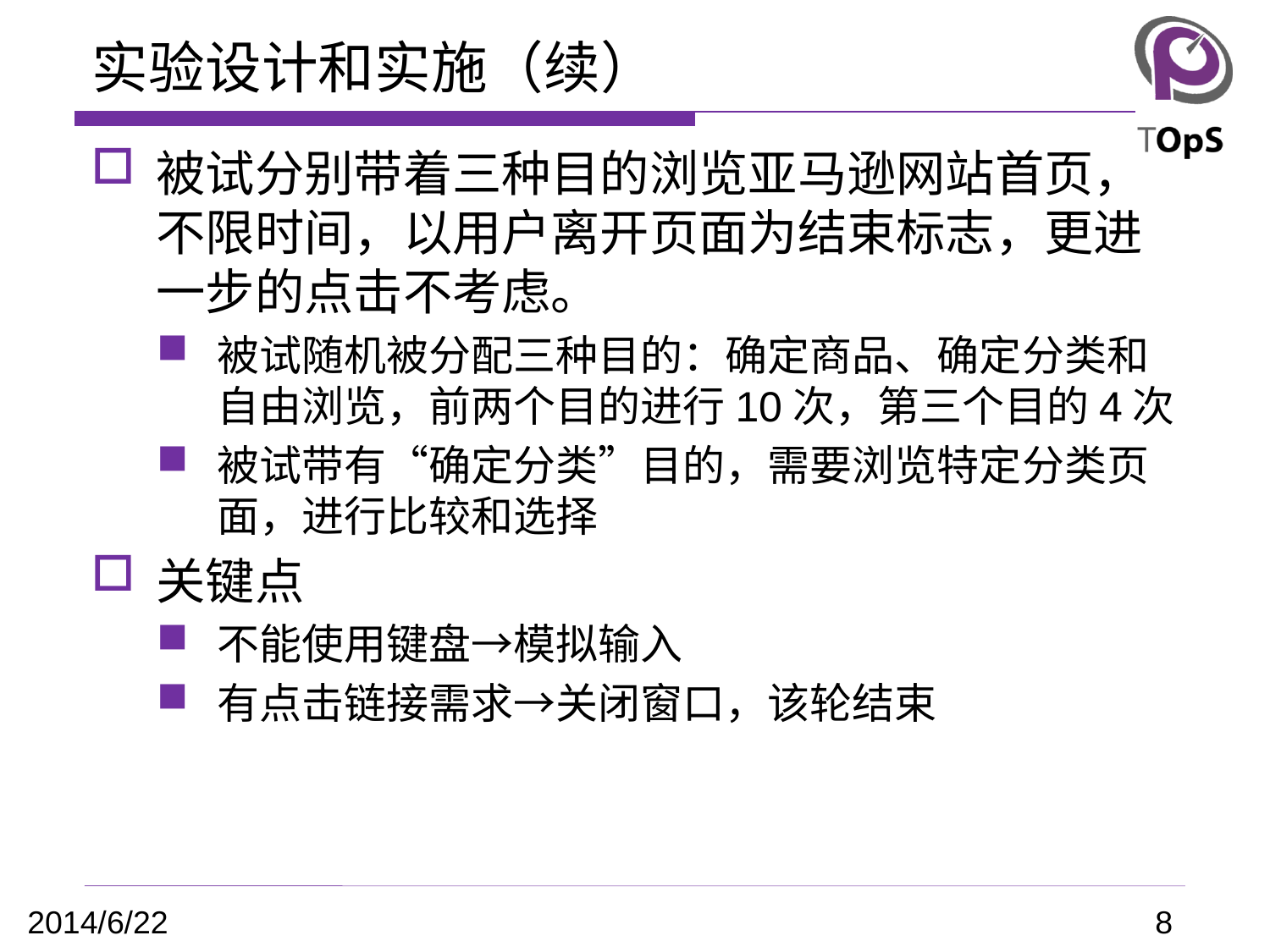

# 实验设计和实施（续）
被试分别带着三种目的浏览亚马逊网站首页，不限时间，以用户离开页面为结束标志，更进一步的点击不考虑。
被试随机被分配三种目的：确定商品、确定分类和自由浏览，前两个目的进行10次，第三个目的4次
被试带有“确定分类”目的，需要浏览特定分类页面，进行比较和选择
关键点
不能使用键盘→模拟输入
有点击链接需求→关闭窗口，该轮结束
8
2014/6/22